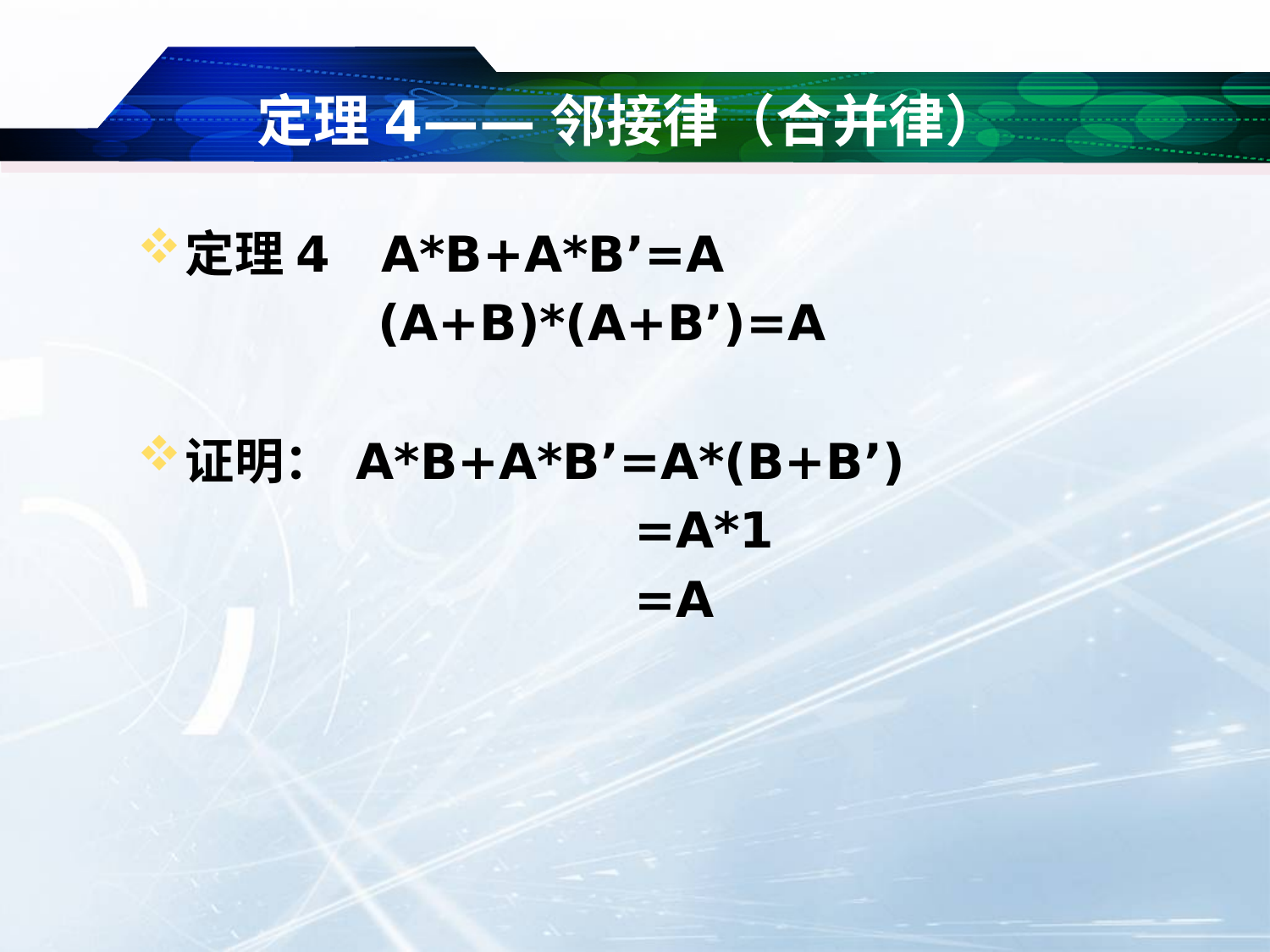

# 定理4——邻接律（合并律）
定理4   A*B+A*B’=A
              (A+B)*(A+B’)=A

证明： A*B+A*B’=A*(B+B’)
                             =A*1
                             =A